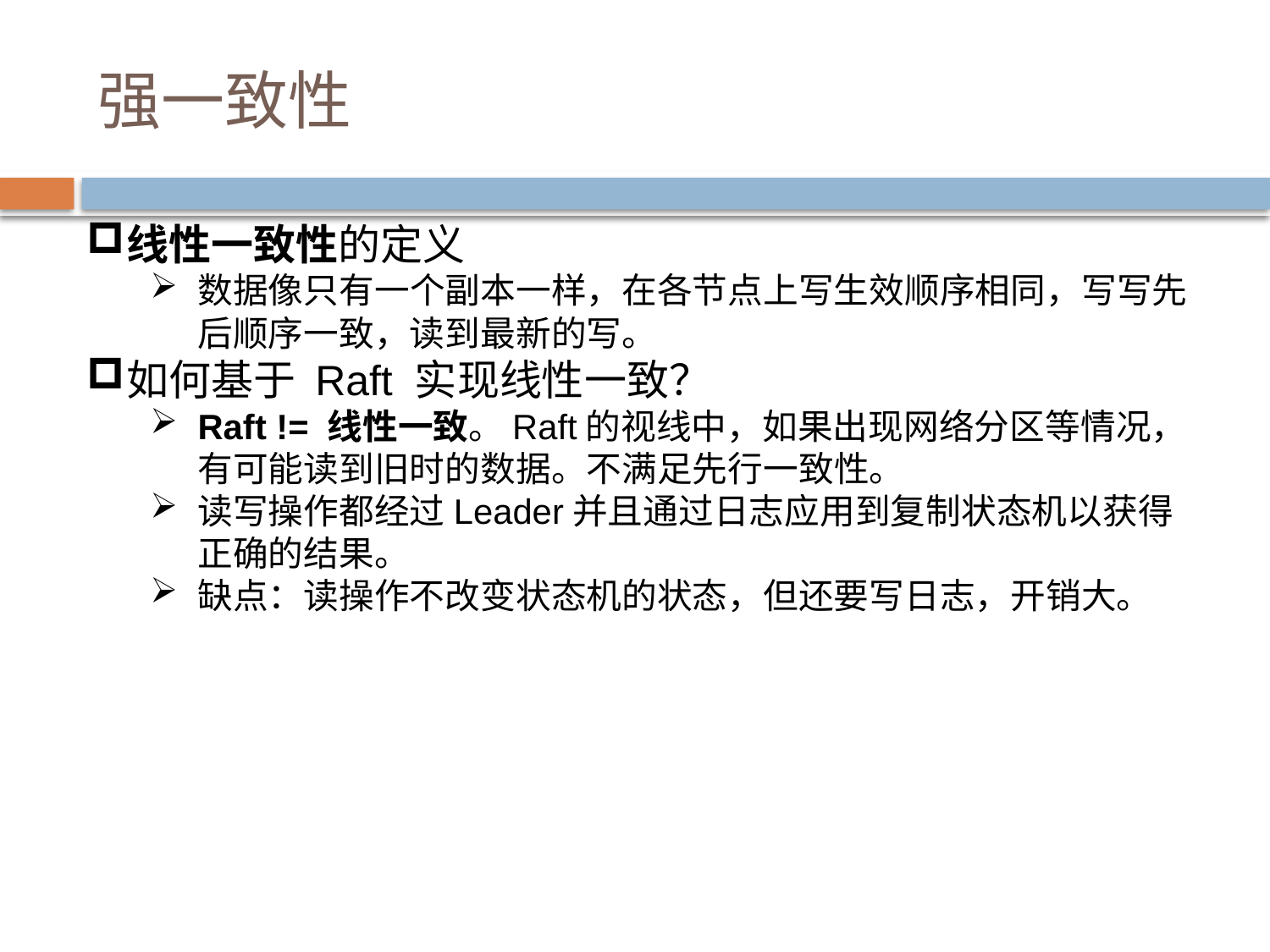

# 强一致性
21
线性一致性的定义
数据像只有一个副本一样，在各节点上写生效顺序相同，写写先后顺序一致，读到最新的写。
如何基于 Raft 实现线性一致？
Raft != 线性一致。Raft的视线中，如果出现网络分区等情况，有可能读到旧时的数据。不满足先行一致性。
读写操作都经过Leader并且通过日志应用到复制状态机以获得正确的结果。
缺点：读操作不改变状态机的状态，但还要写日志，开销大。